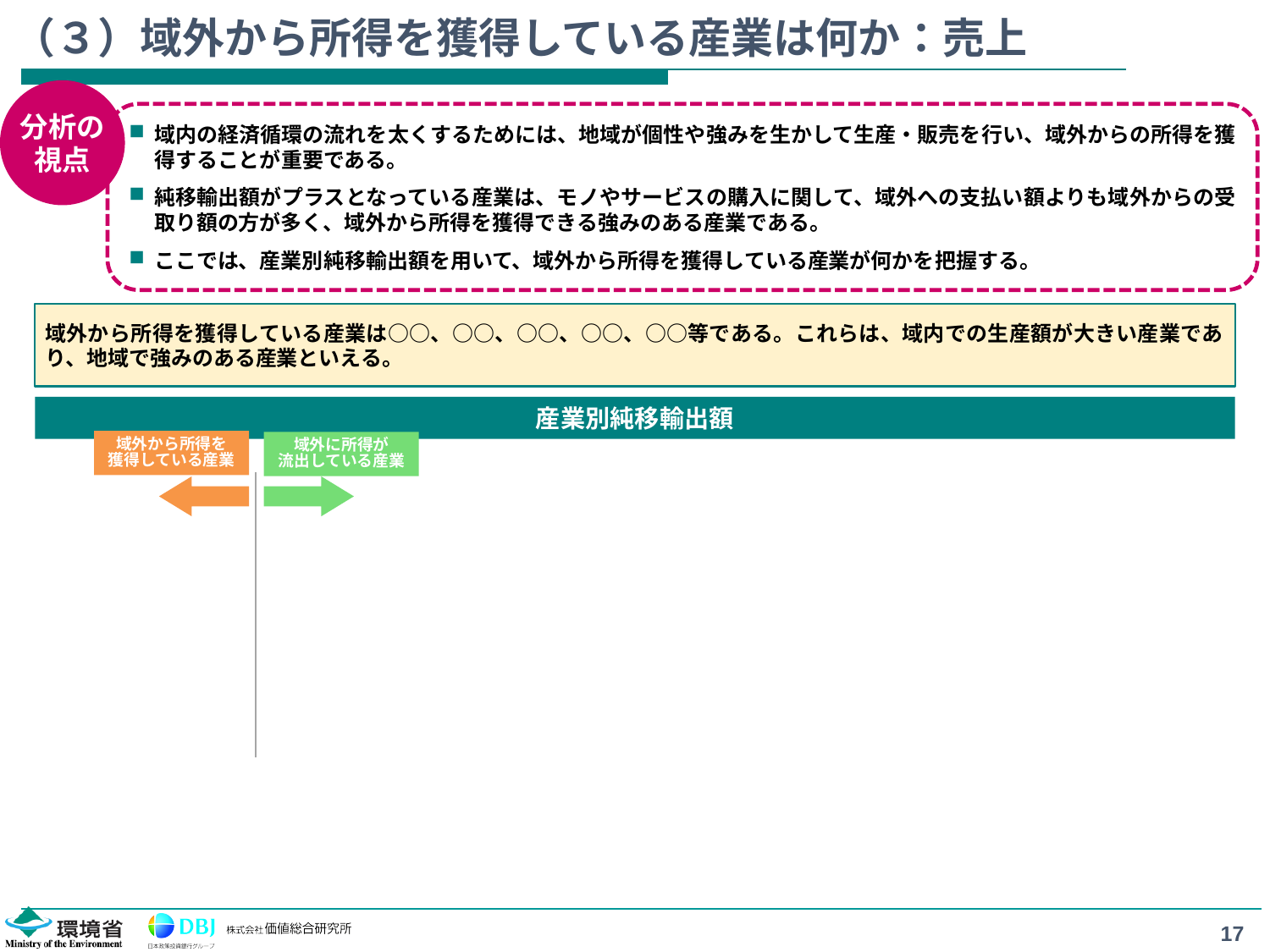

# （３）域外から所得を獲得している産業は何か：売上
分析の
視点
域内の経済循環の流れを太くするためには、地域が個性や強みを生かして生産・販売を行い、域外からの所得を獲得することが重要である。
純移輸出額がプラスとなっている産業は、モノやサービスの購入に関して、域外への支払い額よりも域外からの受取り額の方が多く、域外から所得を獲得できる強みのある産業である。
ここでは、産業別純移輸出額を用いて、域外から所得を獲得している産業が何かを把握する。
域外から所得を獲得している産業は○○、○○、○○、○○、○○等である。これらは、域内での生産額が大きい産業であり、地域で強みのある産業といえる。
産業別純移輸出額
域外から所得を
獲得している産業
域外に所得が
流出している産業

17